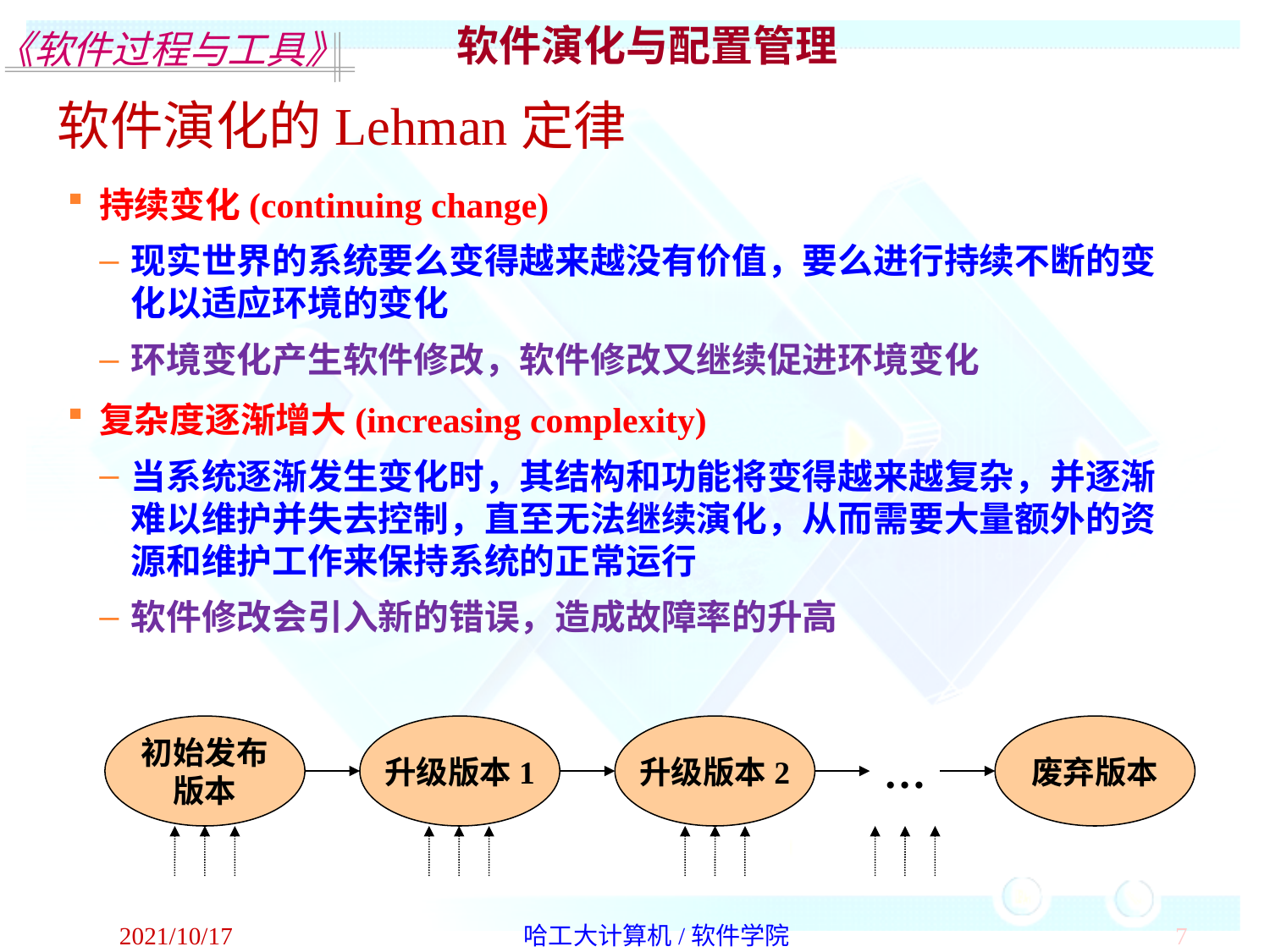

软件演化与配置管理
软件演化的Lehman定律
持续变化(continuing change)
现实世界的系统要么变得越来越没有价值，要么进行持续不断的变化以适应环境的变化
环境变化产生软件修改，软件修改又继续促进环境变化
复杂度逐渐增大(increasing complexity)
当系统逐渐发生变化时，其结构和功能将变得越来越复杂，并逐渐难以维护并失去控制，直至无法继续演化，从而需要大量额外的资源和维护工作来保持系统的正常运行
软件修改会引入新的错误，造成故障率的升高
初始发布
版本
升级版本1
升级版本2
…
废弃版本